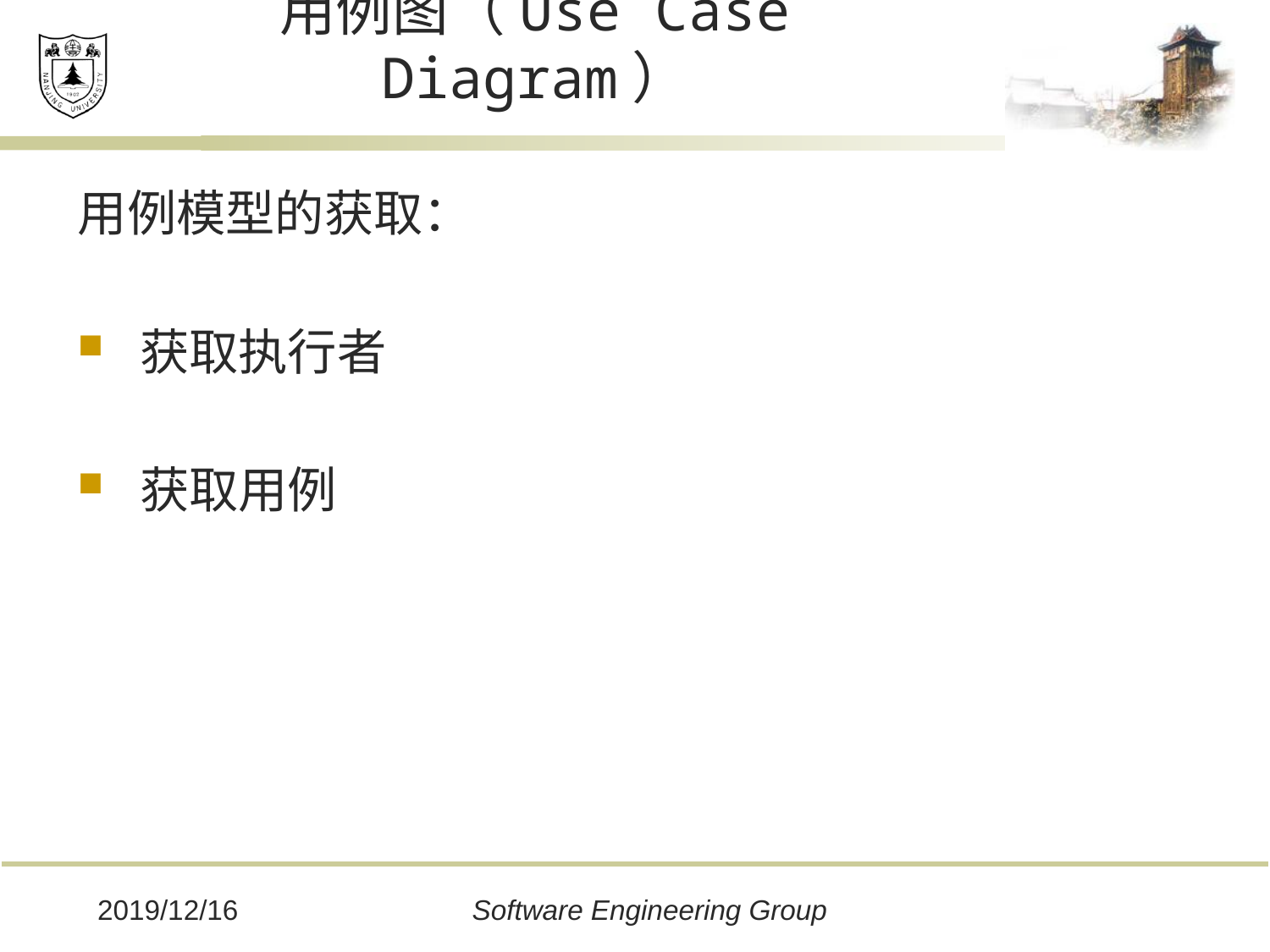

# 用例图（Use Case Diagram）
用例模型的获取：

获取执行者

获取用例
2019/12/16
Software Engineering Group